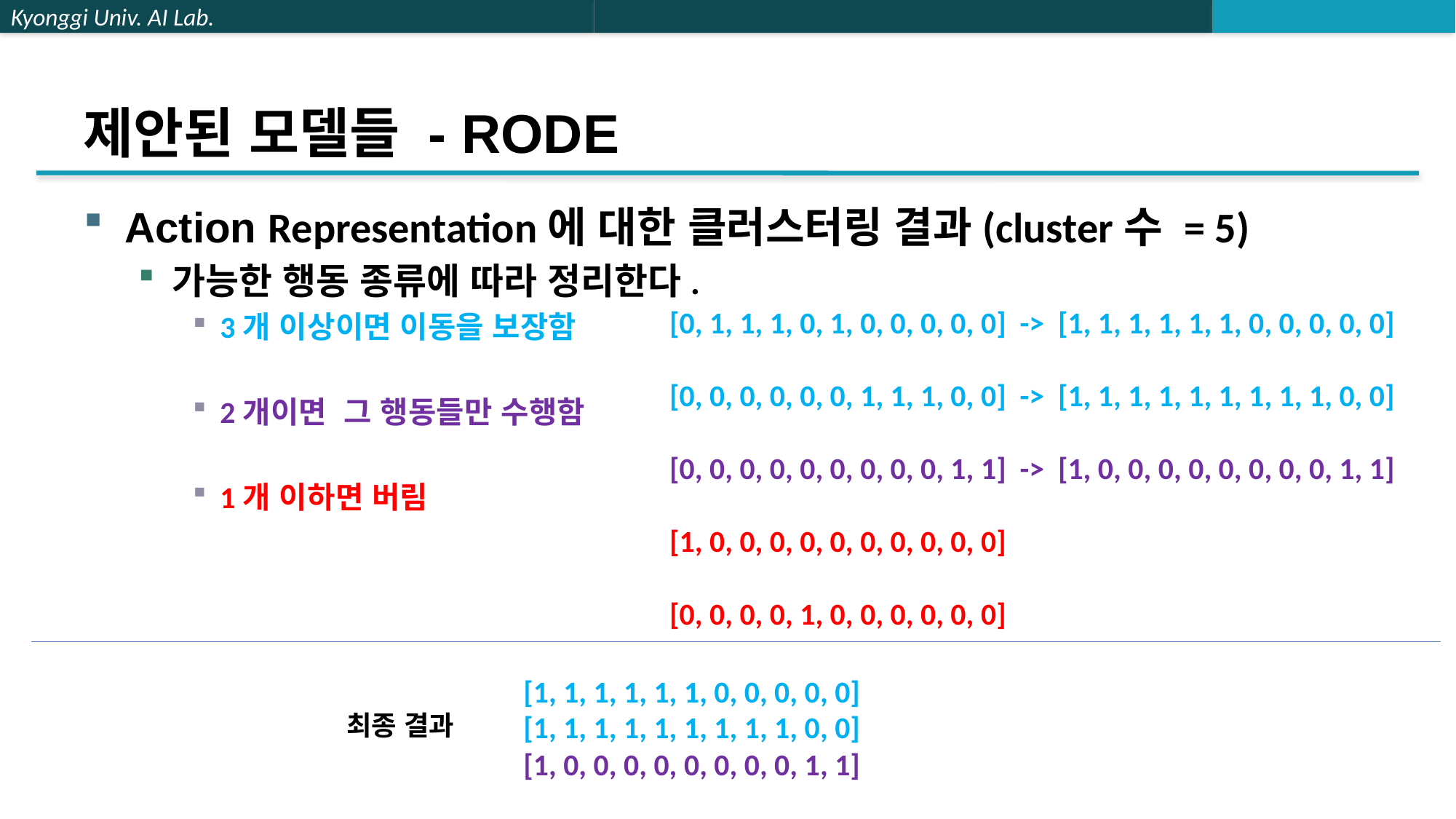

# 제안된 모델들 - RODE

Action Representation에 대한 클러스터링 결과(cluster수 = 5)
가능한 행동 종류에 따라 정리한다.
3개 이상이면 이동을 보장함

2개이면  그 행동들만 수행함

1개 이하면 버림
[0, 1, 1, 1, 0, 1, 0, 0, 0, 0, 0]  ->  [1, 1, 1, 1, 1, 1, 0, 0, 0, 0, 0]

[0, 0, 0, 0, 0, 0, 1, 1, 1, 0, 0]  ->  [1, 1, 1, 1, 1, 1, 1, 1, 1, 0, 0]

[0, 0, 0, 0, 0, 0, 0, 0, 0, 1, 1]  ->  [1, 0, 0, 0, 0, 0, 0, 0, 0, 1, 1]

[1, 0, 0, 0, 0, 0, 0, 0, 0, 0, 0]

[0, 0, 0, 0, 1, 0, 0, 0, 0, 0, 0]

[1, 1, 1, 1, 1, 1, 0, 0, 0, 0, 0]
[1, 1, 1, 1, 1, 1, 1, 1, 1, 0, 0]
[1, 0, 0, 0, 0, 0, 0, 0, 0, 1, 1]

최종 결과